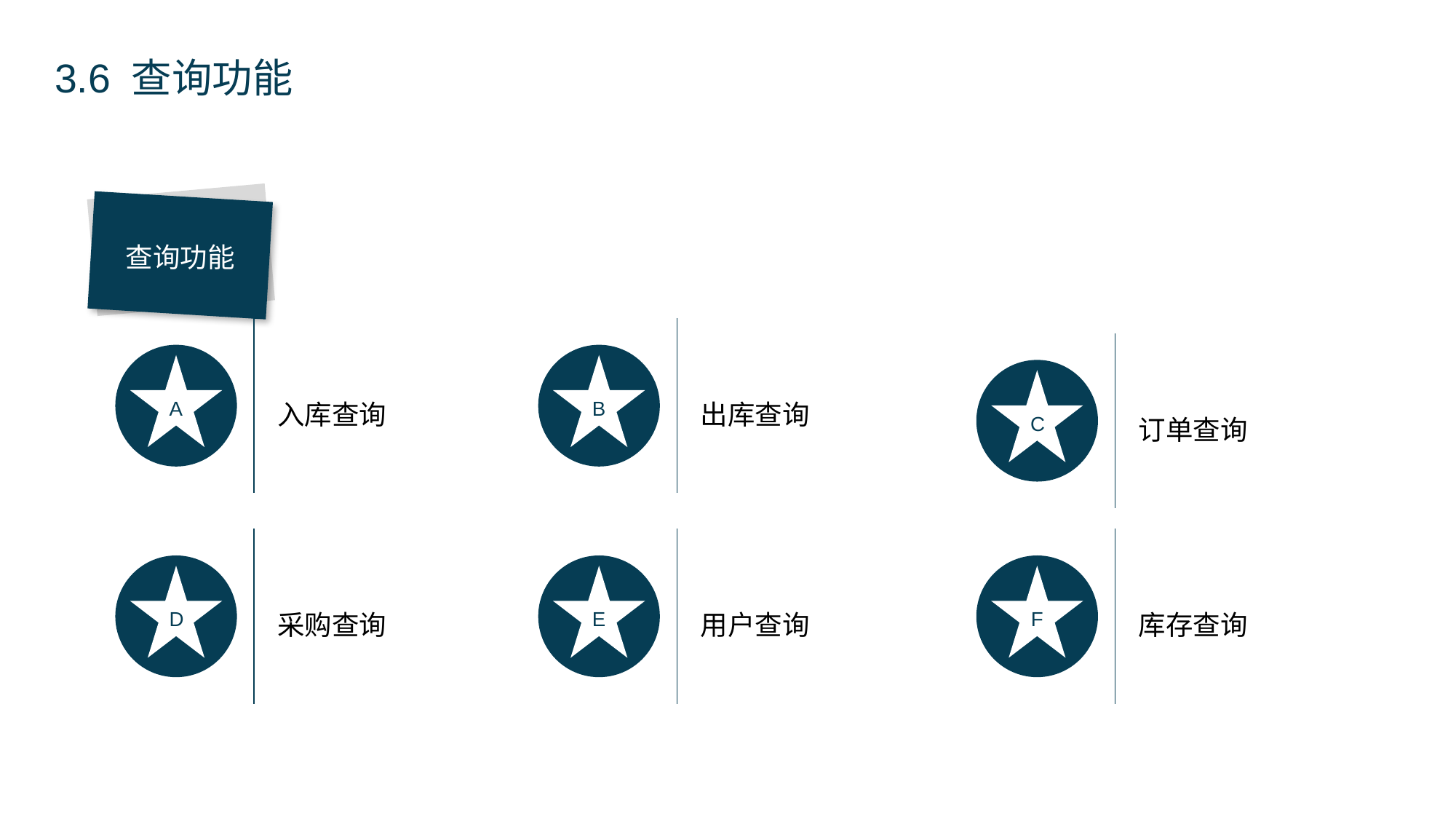

3.6 查询功能
查询功能

入库查询

A
出库查询

B
订单查询

C
库存查询

F
采购查询

D
用户查询

E